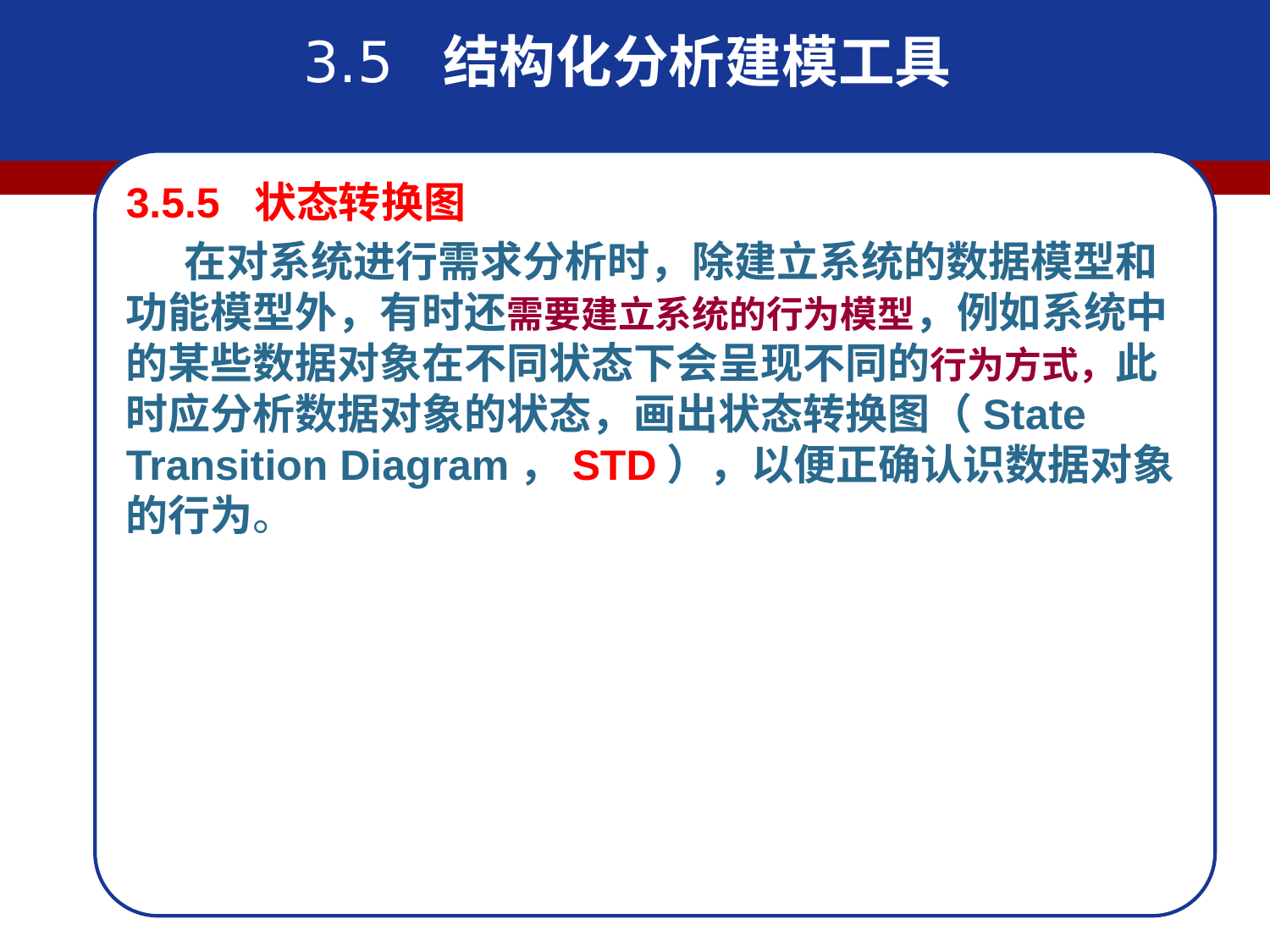

3.5  结构化分析建模工具

3.5.5  状态转换图
     在对系统进行需求分析时，除建立系统的数据模型和功能模型外，有时还需要建立系统的行为模型，例如系统中的某些数据对象在不同状态下会呈现不同的行为方式，此时应分析数据对象的状态，画出状态转换图（State Transition Diagram，STD），以便正确认识数据对象的行为。